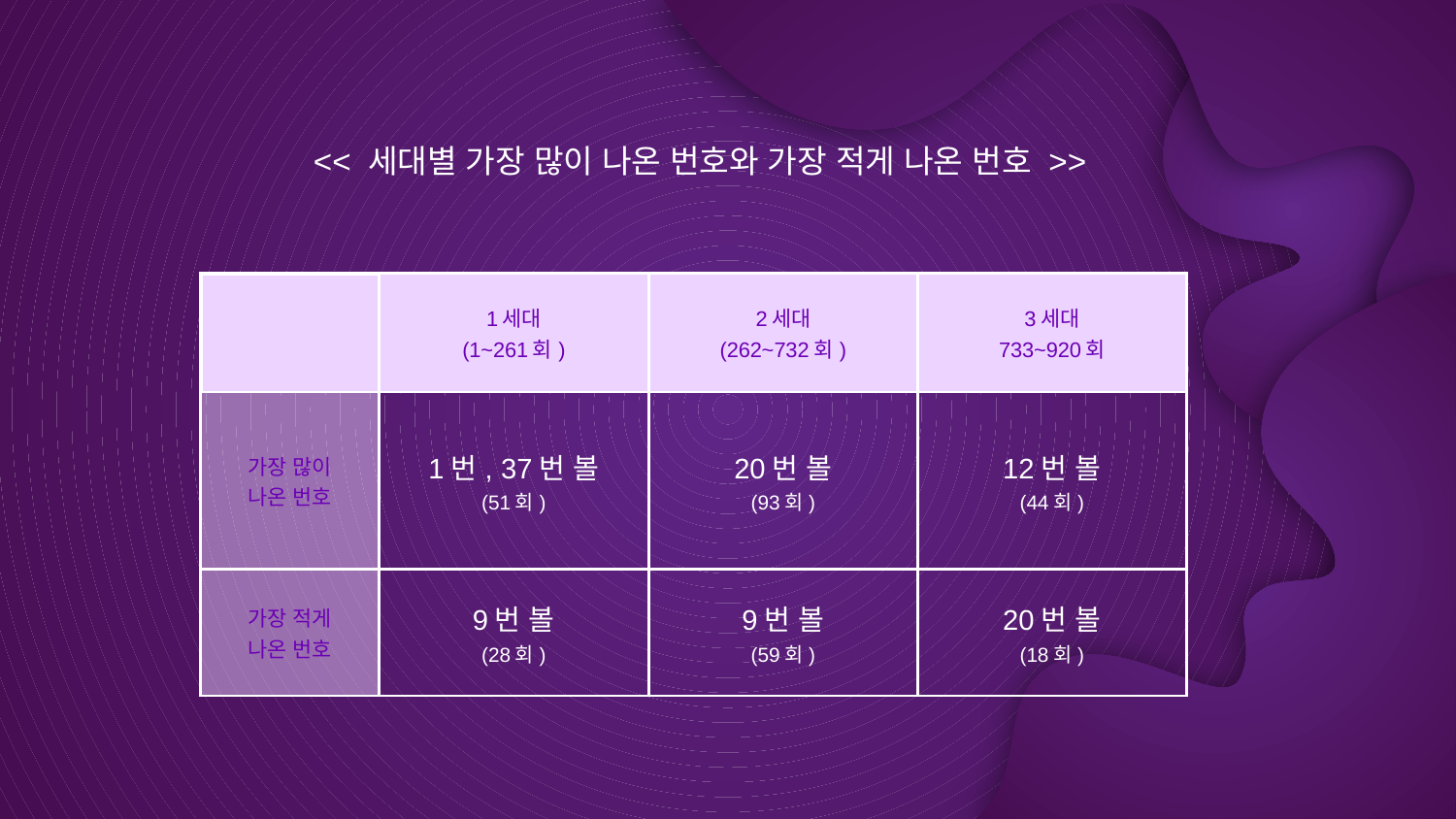

# << 세대별 가장 많이 나온 번호와 가장 적게 나온 번호 >>
|  | 1세대 (1~261회) | 2세대 (262~732회) | 3세대 733~920회 |
| --- | --- | --- | --- |
| 가장 많이 나온 번호 | 1번, 37번 볼 (51회) | 20번 볼 (93회) | 12번 볼 (44회) |
| 가장 적게 나온 번호 | 9번 볼 (28회) | 9번 볼 (59회) | 20번 볼 (18회) |